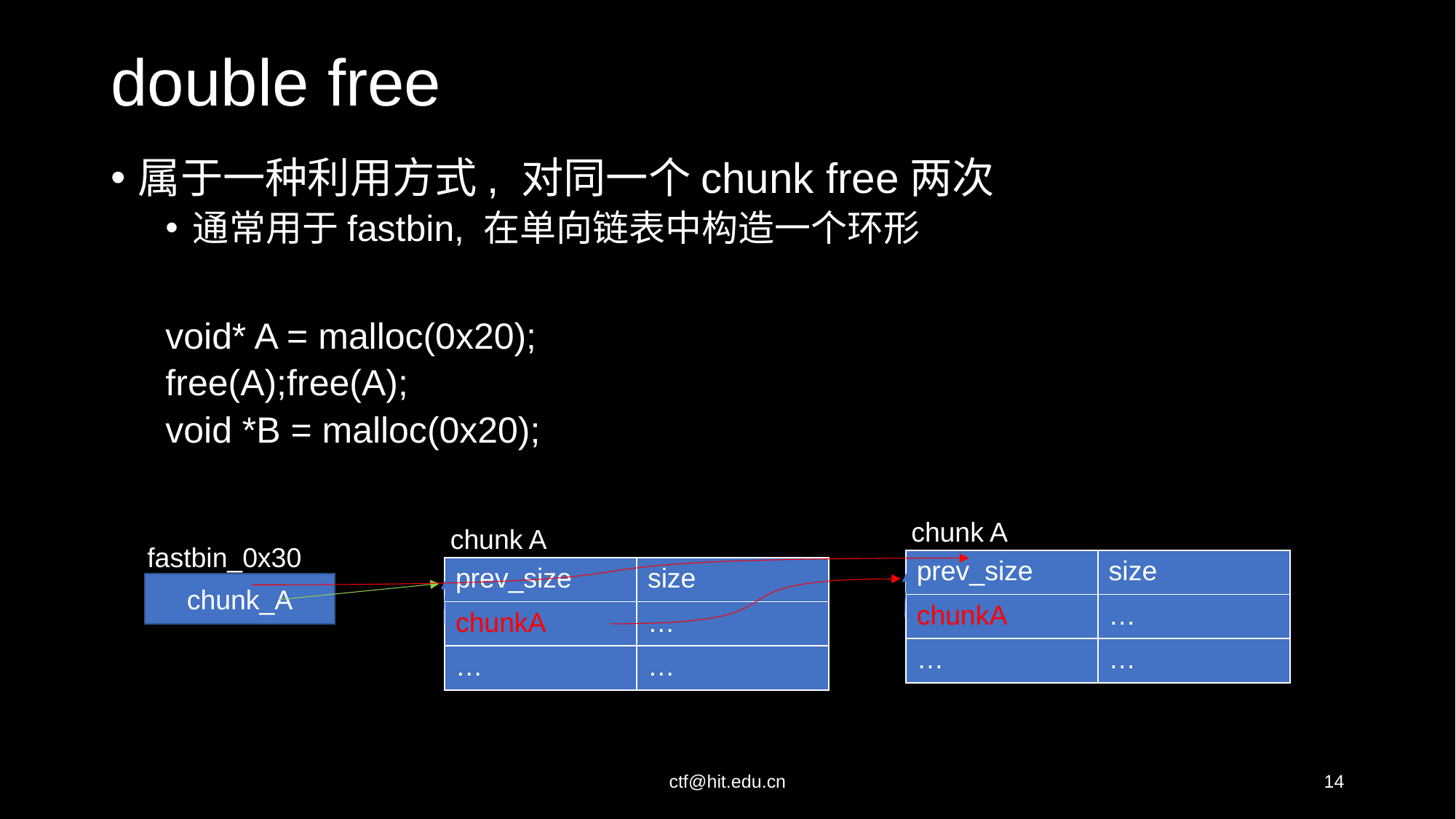

# double free
属于一种利用方式, 对同一个chunk free两次
通常用于fastbin, 在单向链表中构造一个环形

void* A = malloc(0x20);
free(A);free(A);
void *B = malloc(0x20);

chunk A
chunk A
fastbin_0x30
| prev\_size | size |
| --- | --- |
| chunkA | … |
| … | … |
| prev\_size | size |
| --- | --- |
| chunkA | … |
| … | … |
chunk_A
ctf@hit.edu.cn
14